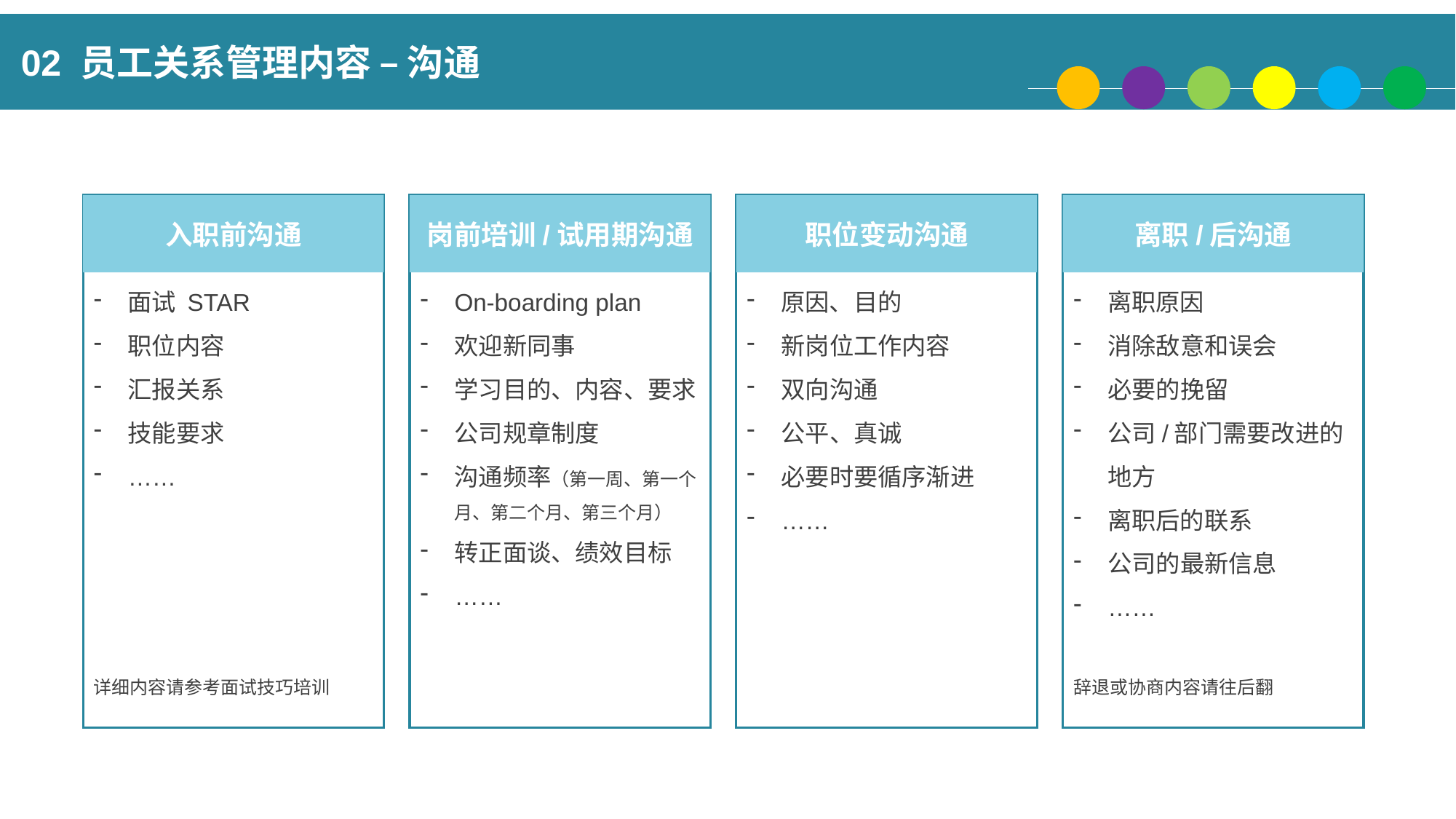

02 员工关系管理内容 – 沟通

面试 STAR
职位内容
汇报关系
技能要求
……

详细内容请参考面试技巧培训

On-boarding plan
欢迎新同事
学习目的、内容、要求
公司规章制度
沟通频率（第一周、第一个月、第二个月、第三个月）
转正面谈、绩效目标
……

原因、目的
新岗位工作内容
双向沟通
公平、真诚
必要时要循序渐进
……

离职原因
消除敌意和误会
必要的挽留
公司/部门需要改进的地方
离职后的联系
公司的最新信息
……

辞退或协商内容请往后翻
入职前沟通
岗前培训/试用期沟通
职位变动沟通
离职/后沟通
15